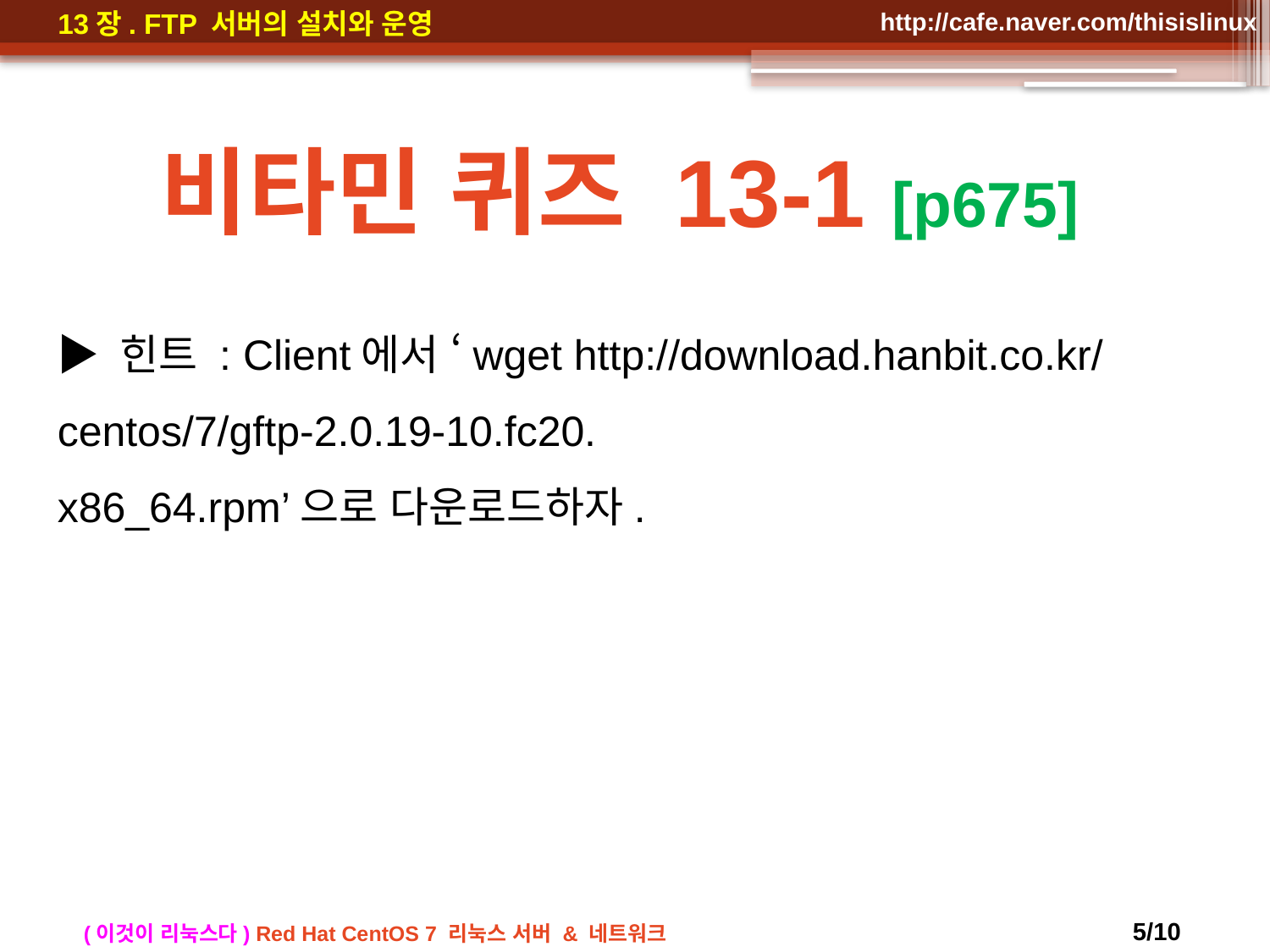

비타민 퀴즈 13-1 [p675]
▶ 힌트 : Client에서 ‘wget http://download.hanbit.co.kr/centos/7/gftp-2.0.19-10.fc20.
x86_64.rpm’으로 다운로드하자.